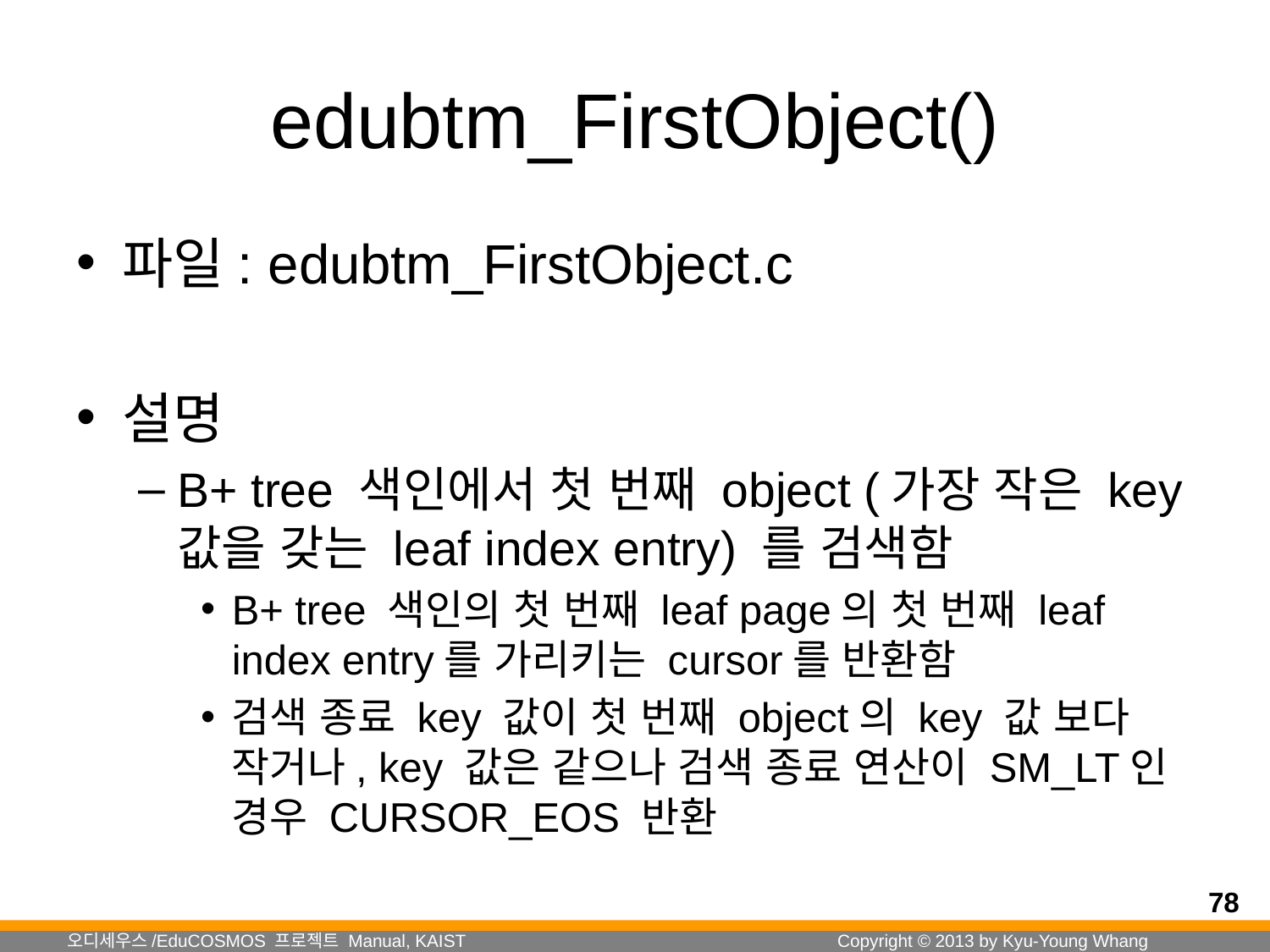

# edubtm_FirstObject()
파일: edubtm_FirstObject.c

설명
B+ tree 색인에서 첫 번째 object (가장 작은 key 값을 갖는 leaf index entry) 를 검색함
B+ tree 색인의 첫 번째 leaf page의 첫 번째 leaf index entry를 가리키는 cursor를 반환함
검색 종료 key 값이 첫 번째 object의 key 값 보다 작거나, key 값은 같으나 검색 종료 연산이 SM_LT인 경우 CURSOR_EOS 반환